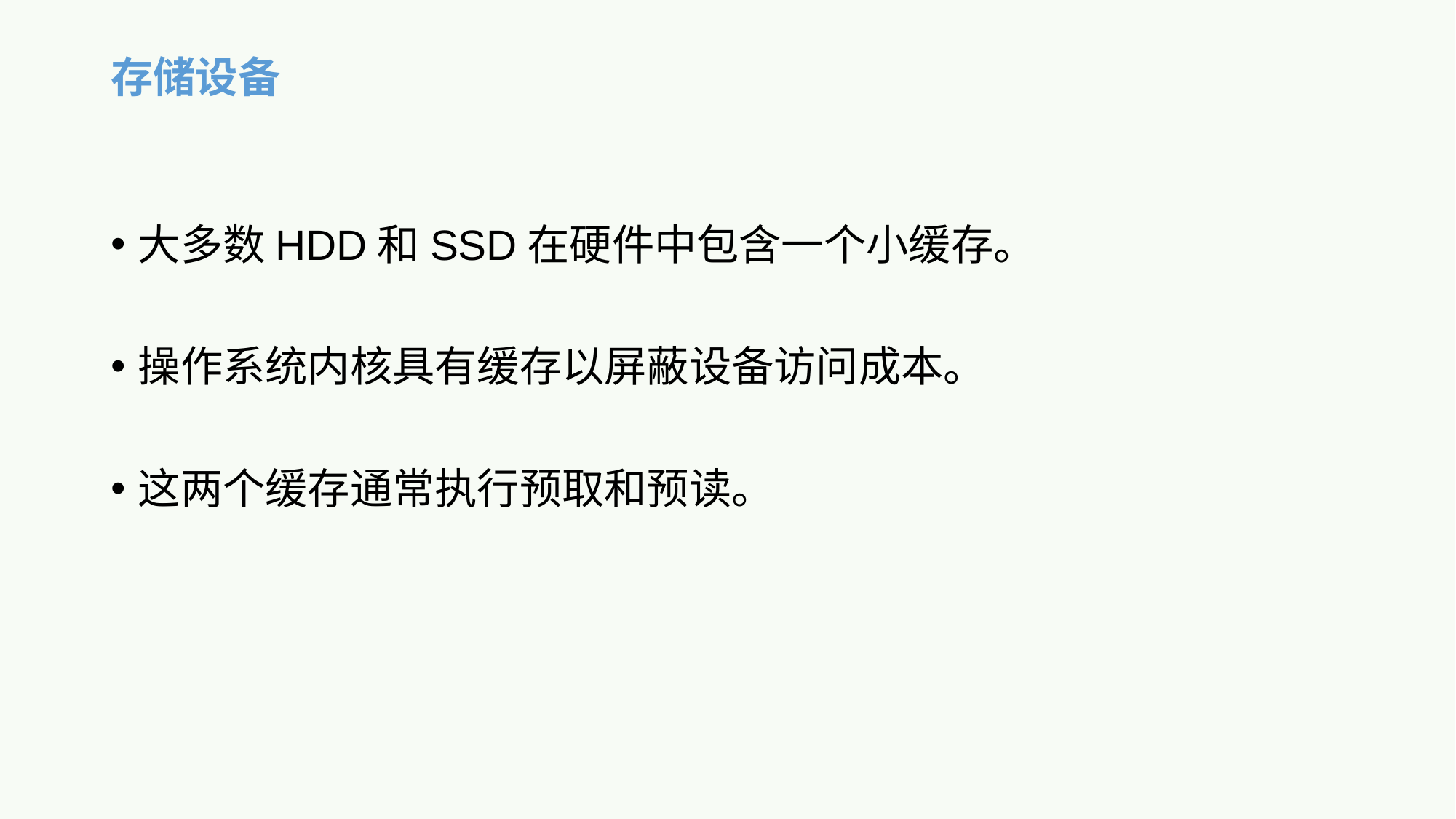

# 存储设备
大多数HDD和SSD在硬件中包含一个小缓存。

操作系统内核具有缓存以屏蔽设备访问成本。

这两个缓存通常执行预取和预读。